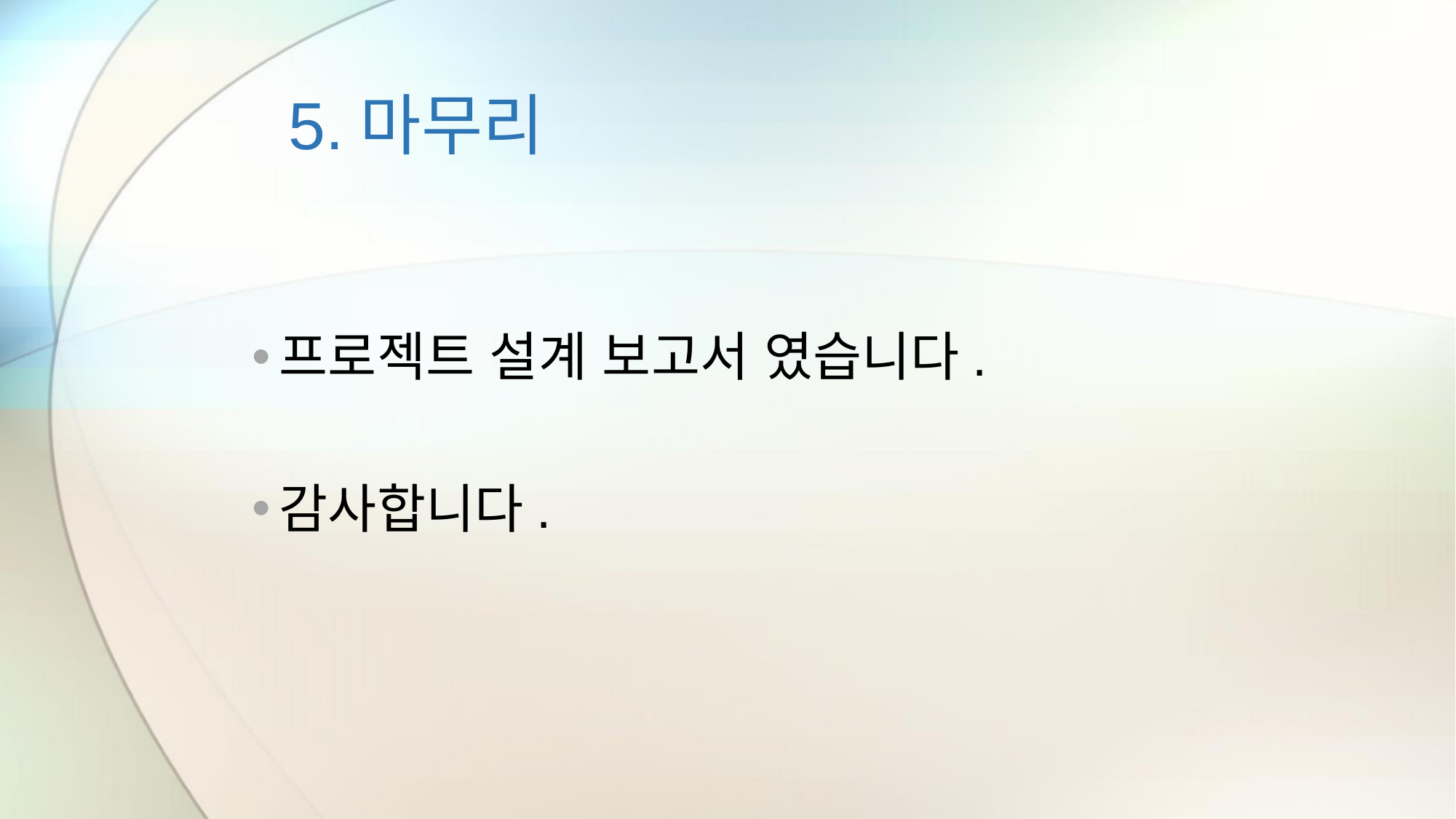

# 5.마무리

프로젝트 설계 보고서 였습니다.

감사합니다.